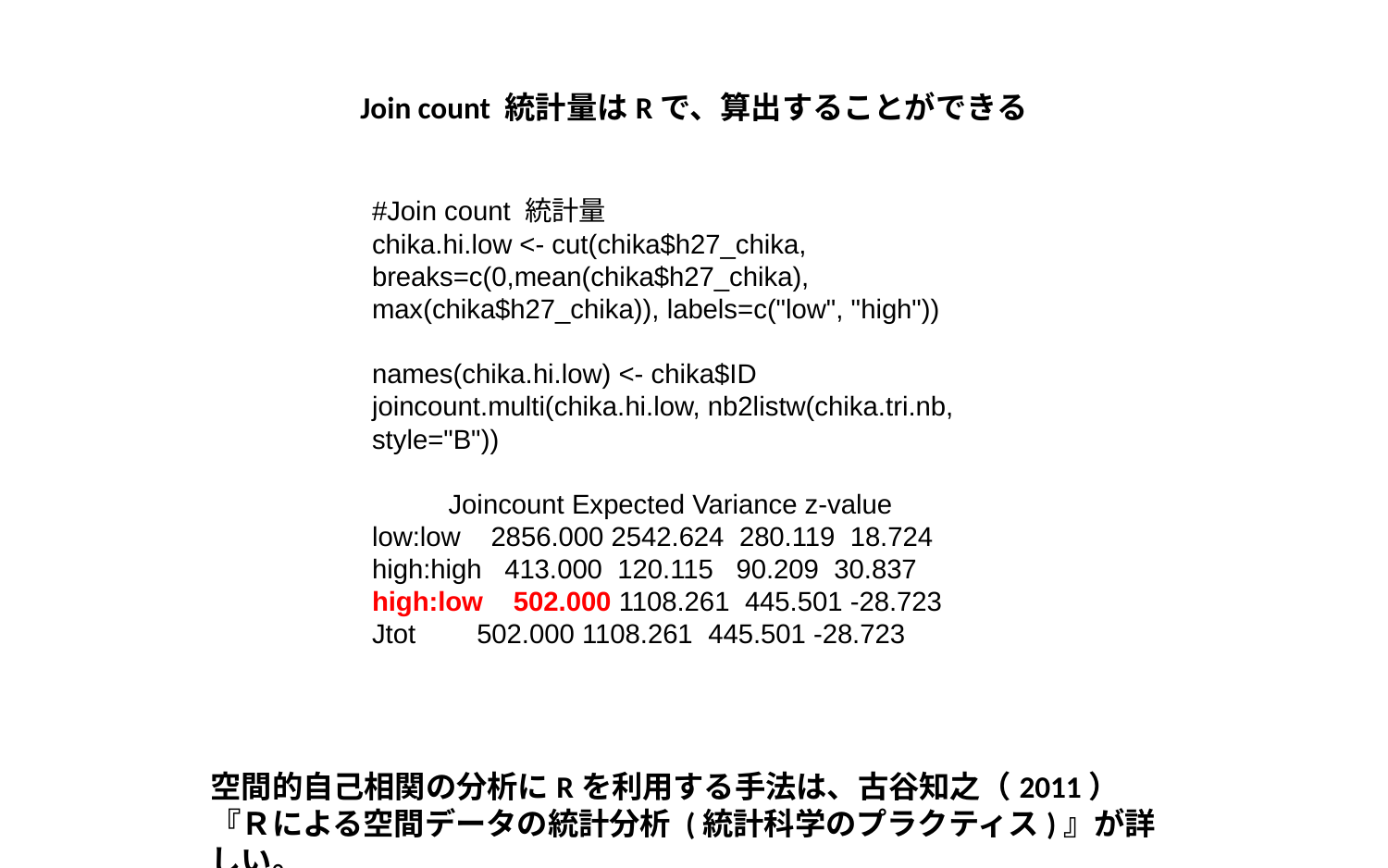

Join count 統計量はRで、算出することができる
#Join count 統計量
chika.hi.low <- cut(chika$h27_chika, breaks=c(0,mean(chika$h27_chika), max(chika$h27_chika)), labels=c("low", "high"))
names(chika.hi.low) <- chika$ID
joincount.multi(chika.hi.low, nb2listw(chika.tri.nb,
style="B"))
          Joincount Expected Variance z-value
low:low    2856.000 2542.624  280.119  18.724
high:high   413.000  120.115   90.209  30.837
high:low    502.000 1108.261  445.501 -28.723
Jtot        502.000 1108.261  445.501 -28.723

空間的自己相関の分析にRを利用する手法は、古谷知之（2011）
『Ｒによる空間データの統計分析 (統計科学のプラクティス)』が詳しい。